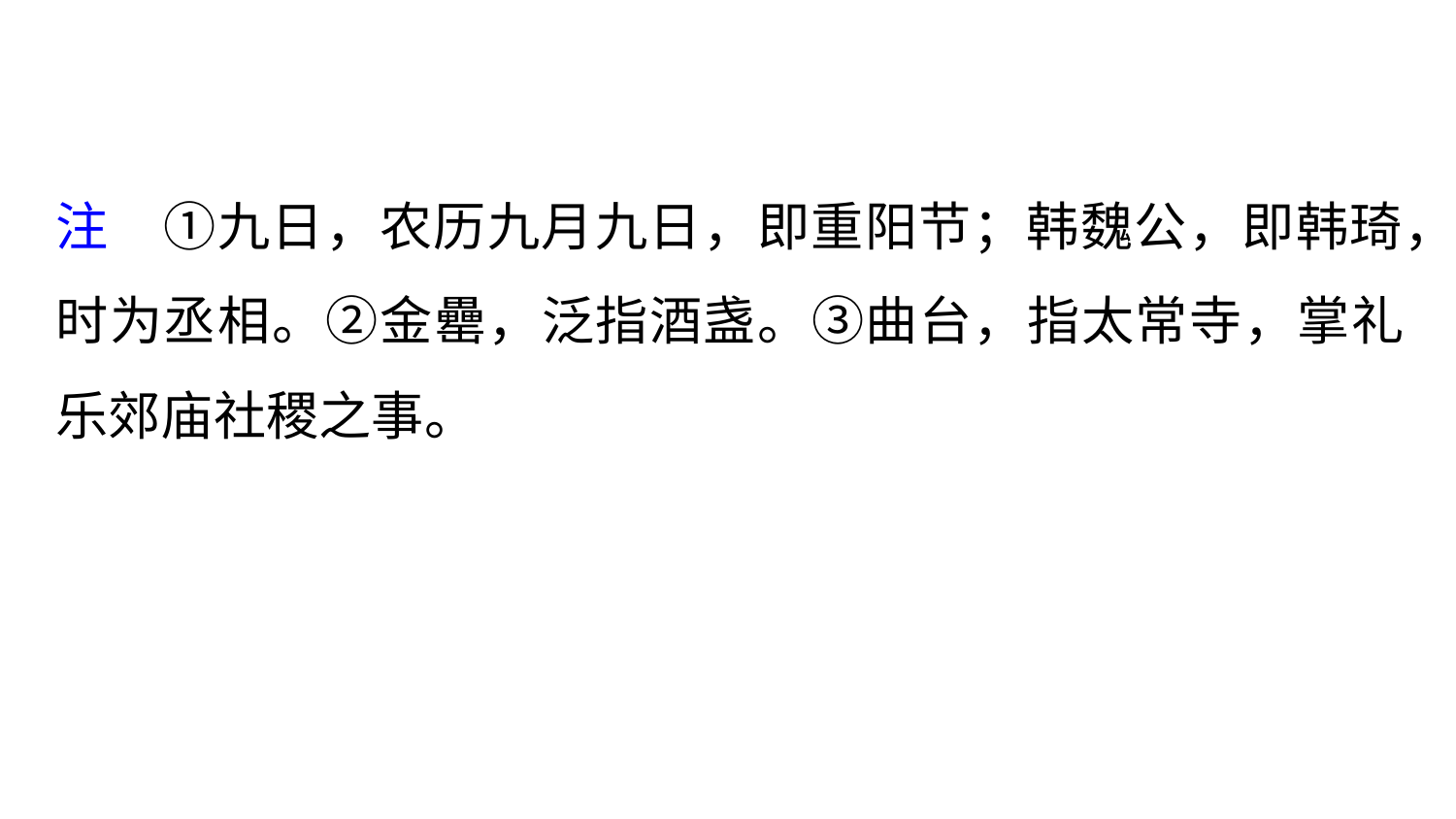

注　①九日，农历九月九日，即重阳节；韩魏公，即韩琦，时为丞相。②金罍，泛指酒盏。③曲台，指太常寺，掌礼乐郊庙社稷之事。